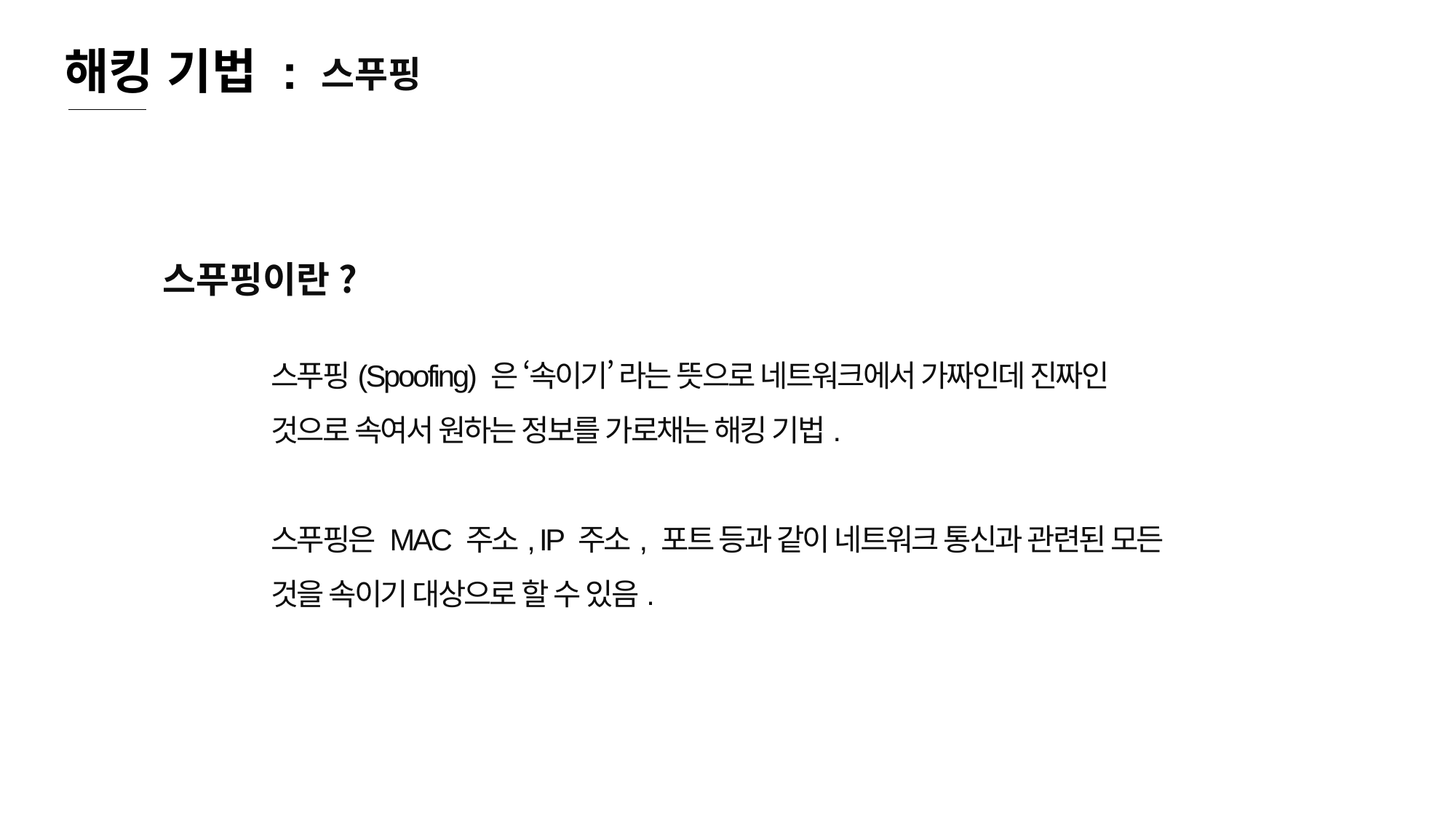

해킹 기법 :
스푸핑
스푸핑이란?
스푸핑(Spoofing) 은 ‘속이기’ 라는 뜻으로 네트워크에서 가짜인데 진짜인 것으로 속여서 원하는 정보를 가로채는 해킹 기법.

스푸핑은 MAC 주소, IP 주소, 포트 등과 같이 네트워크 통신과 관련된 모든 것을 속이기 대상으로 할 수 있음.